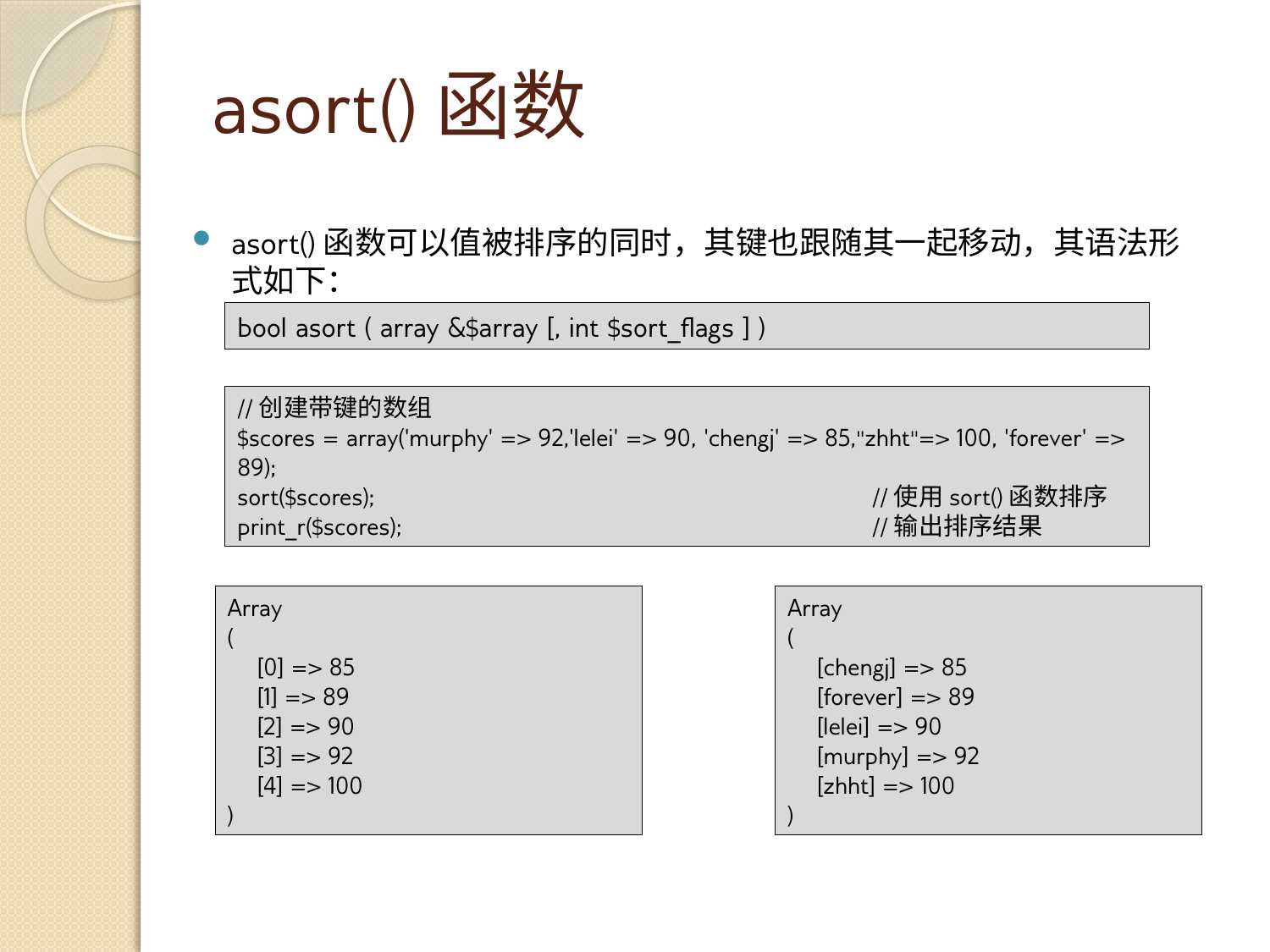

# asort()函数
asort()函数可以值被排序的同时，其键也跟随其一起移动，其语法形式如下：
bool asort ( array &$array [, int $sort_flags ] )
//创建带键的数组
$scores = array('murphy' => 92,'lelei' => 90, 'chengj' => 85,"zhht"=> 100, 'forever' => 89);
sort($scores);				//使用sort()函数排序
print_r($scores);				//输出排序结果
Array
(
    [0] => 85
    [1] => 89
    [2] => 90
    [3] => 92
    [4] => 100
)
Array
(
    [chengj] => 85
    [forever] => 89
    [lelei] => 90
    [murphy] => 92
    [zhht] => 100
)